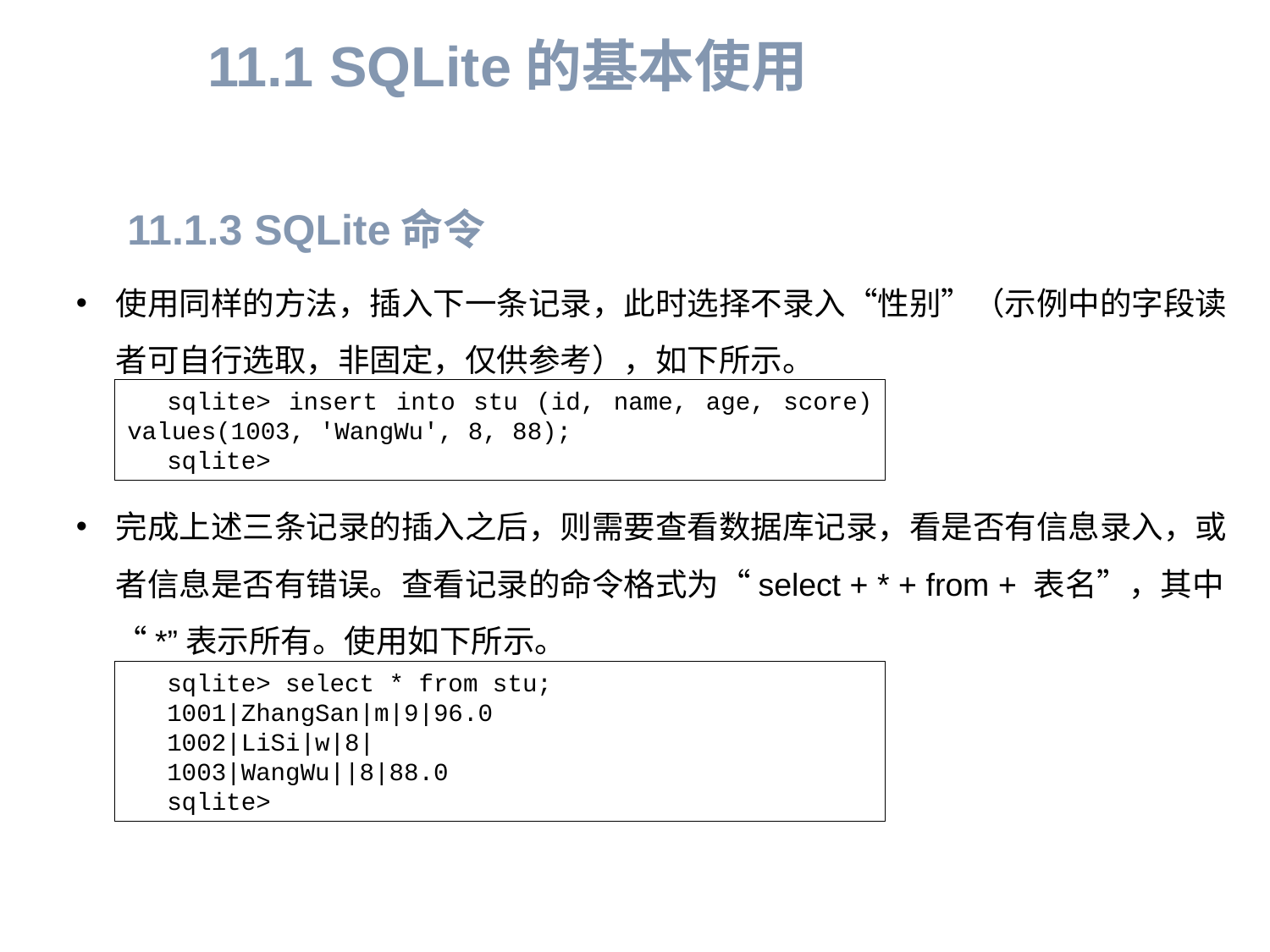

11.1 SQLite的基本使用
11.1.3 SQLite命令
使用同样的方法，插入下一条记录，此时选择不录入“性别”（示例中的字段读者可自行选取，非固定，仅供参考），如下所示。
sqlite> insert into stu (id, name, age, score) values(1003, 'WangWu', 8, 88);
sqlite>
完成上述三条记录的插入之后，则需要查看数据库记录，看是否有信息录入，或者信息是否有错误。查看记录的命令格式为“select + * + from + 表名”，其中“*”表示所有。使用如下所示。
sqlite> select * from stu;
1001|ZhangSan|m|9|96.0
1002|LiSi|w|8|
1003|WangWu||8|88.0
sqlite>